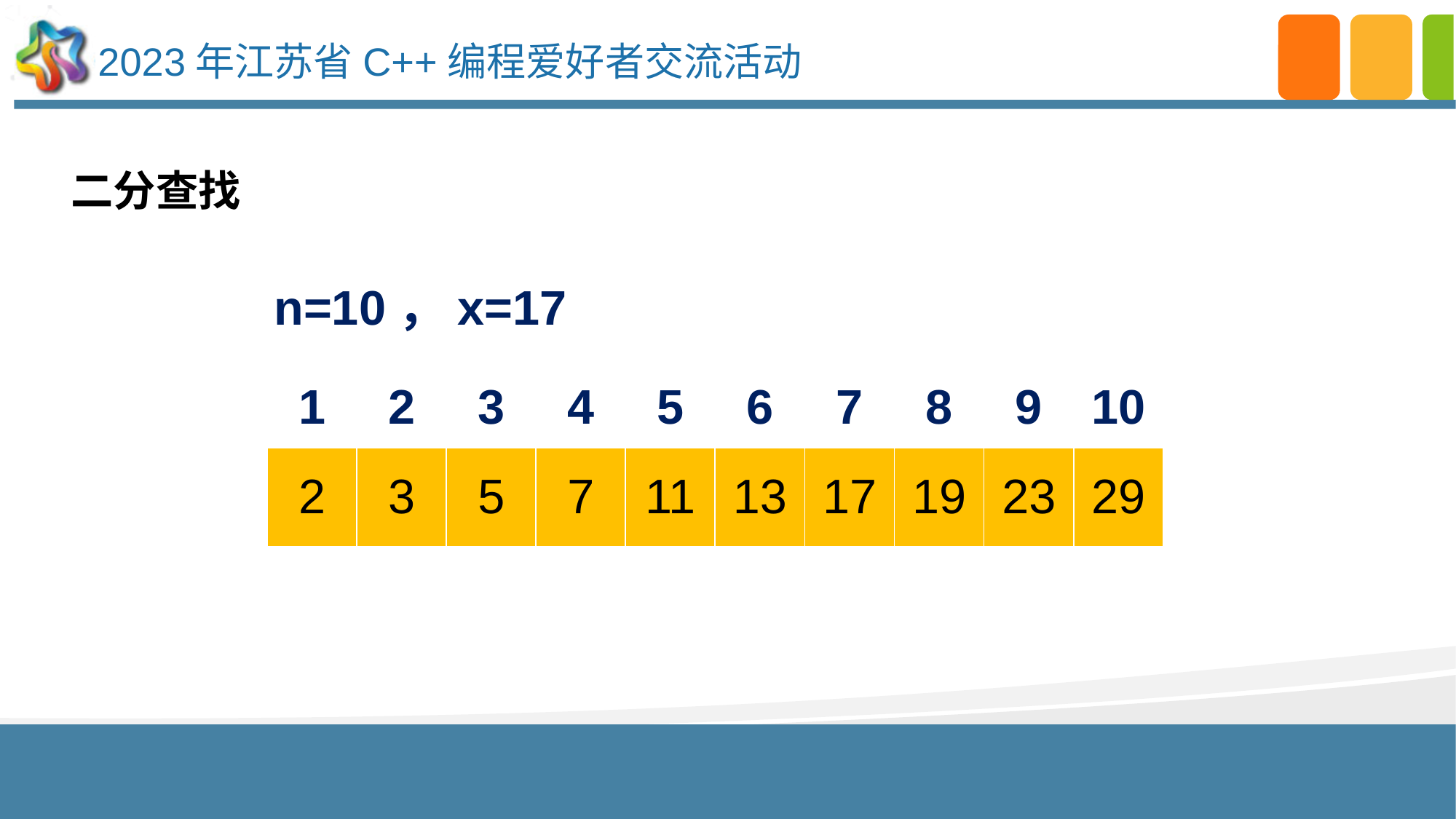

二分查找
n=10，x=17
| 1 | 2 | 3 | 4 | 5 | 6 | 7 | 8 | 9 | 10 |
| --- | --- | --- | --- | --- | --- | --- | --- | --- | --- |
| 2 | 3 | 5 | 7 | 11 | 13 | 17 | 19 | 23 | 29 |